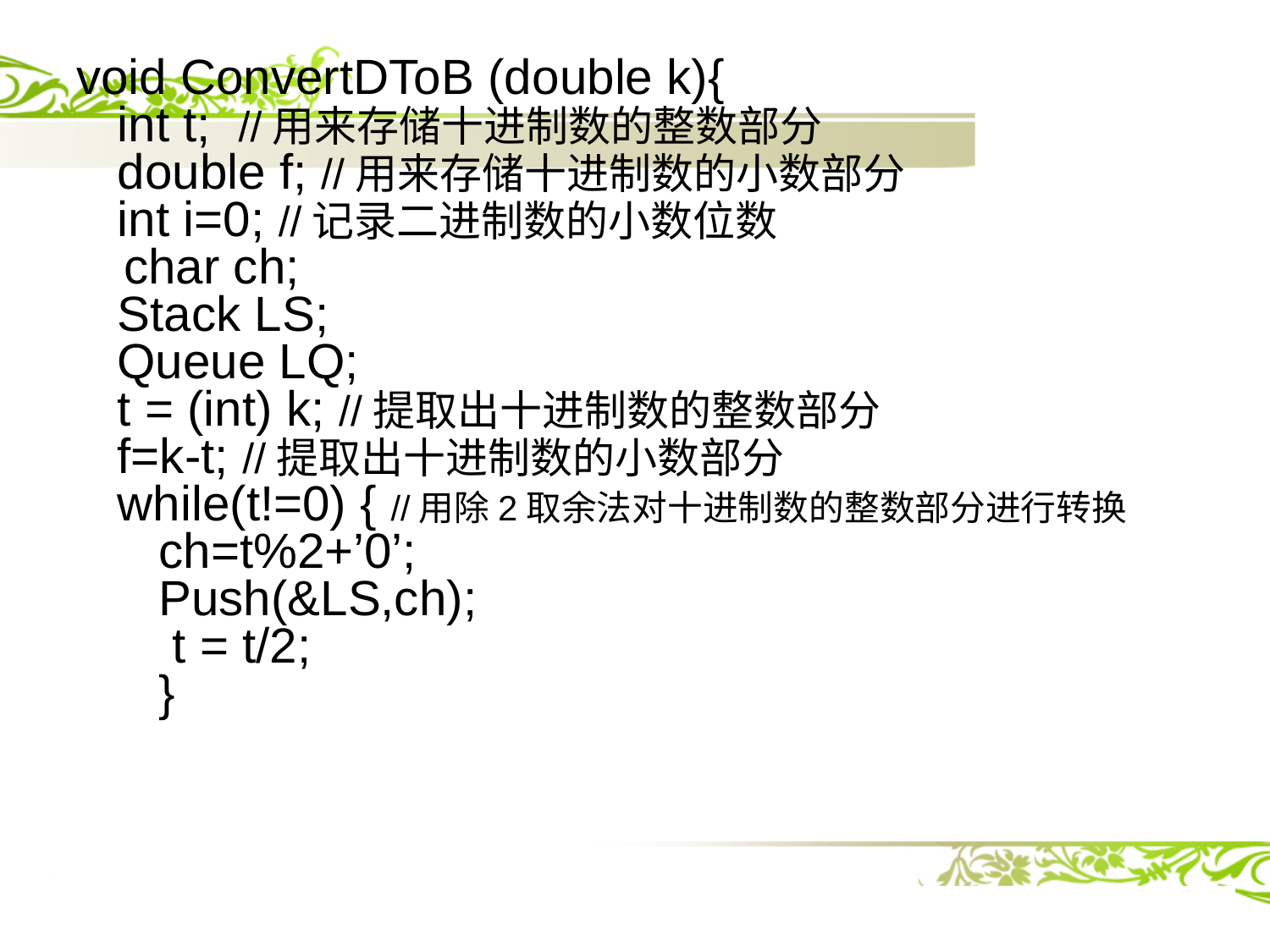

void ConvertDToB (double k){
   int t;  //用来存储十进制数的整数部分
   double f; //用来存储十进制数的小数部分
   int i=0; //记录二进制数的小数位数
    char ch;
   Stack LS;
   Queue LQ;
   t = (int) k; //提取出十进制数的整数部分
   f=k-t; //提取出十进制数的小数部分
   while(t!=0) { //用除2取余法对十进制数的整数部分进行转换
      ch=t%2+’0’;
      Push(&LS,ch);
       t = t/2;
      }